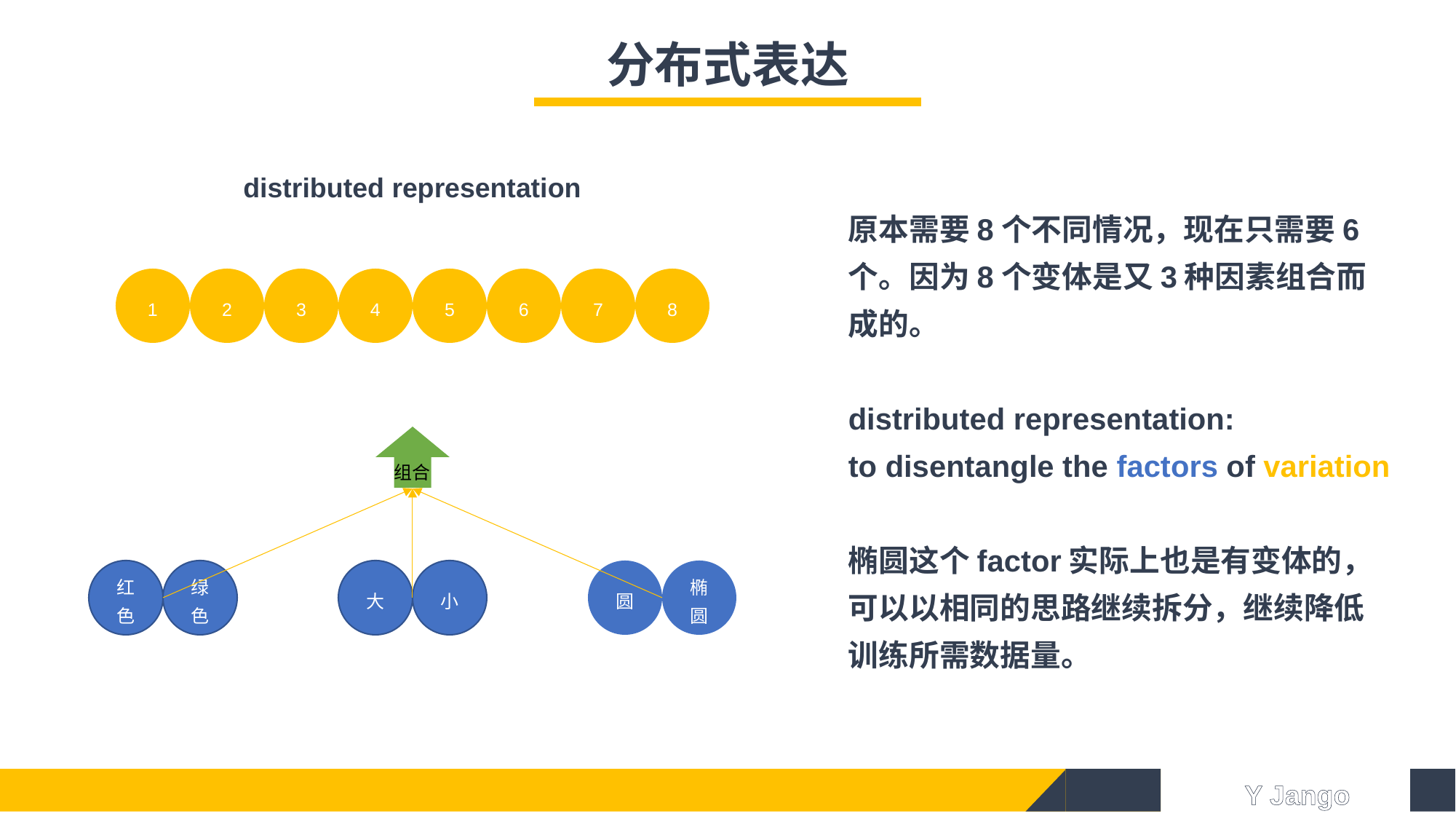

分布式表达
distributed representation
原本需要8个不同情况，现在只需要6个。因为8个变体是又3种因素组合而成的。

distributed representation:
to disentangle the factors of variation

椭圆这个factor实际上也是有变体的，可以以相同的思路继续拆分，继续降低训练所需数据量。
1
2
3
4
5
6
7
8

组合
红色
绿色
大
小
圆
椭圆
Y Jango